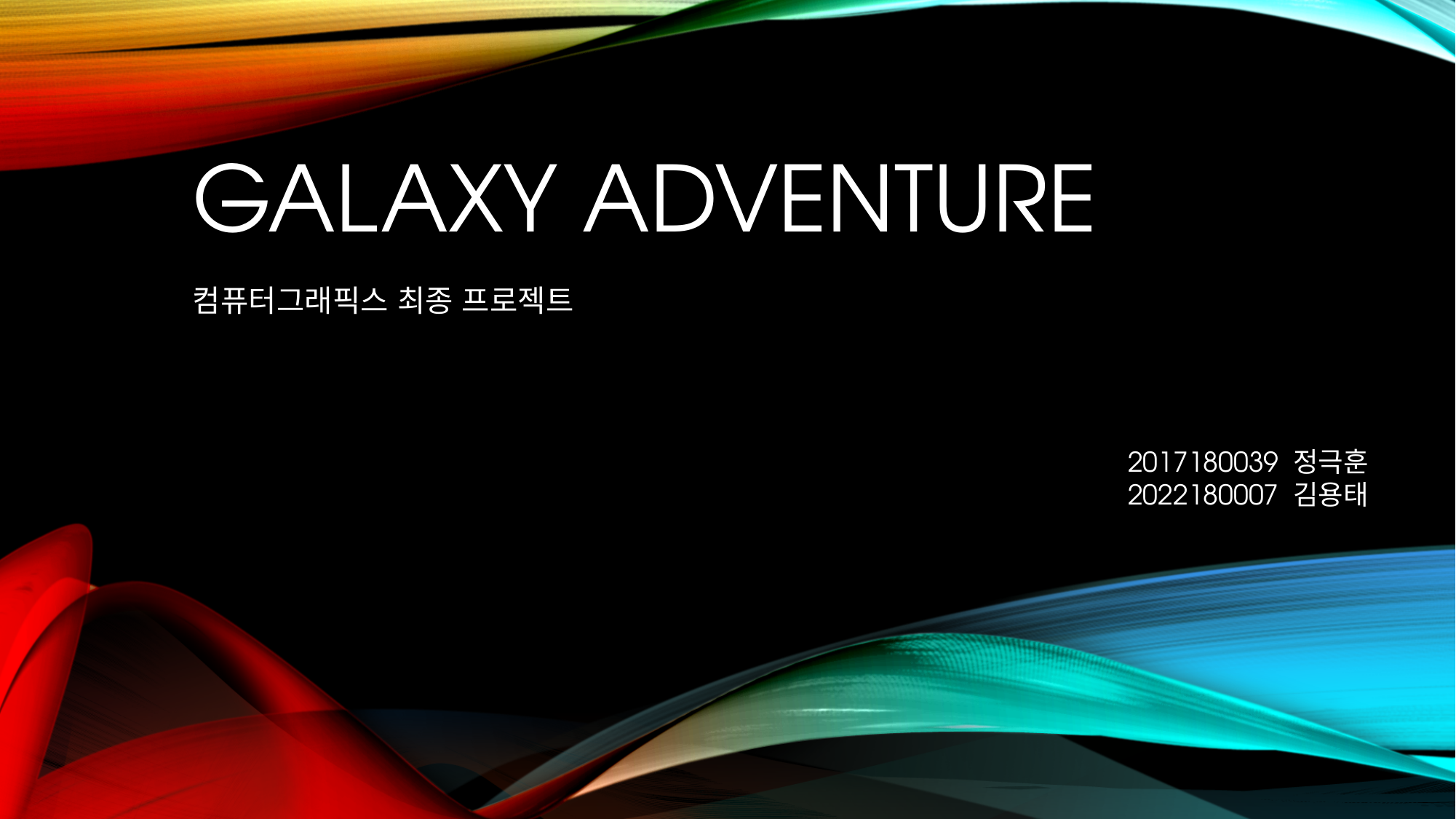

# GALAXY ADVENTURE
컴퓨터그래픽스 최종 프로젝트
2017180039 정극훈
2022180007 김용태